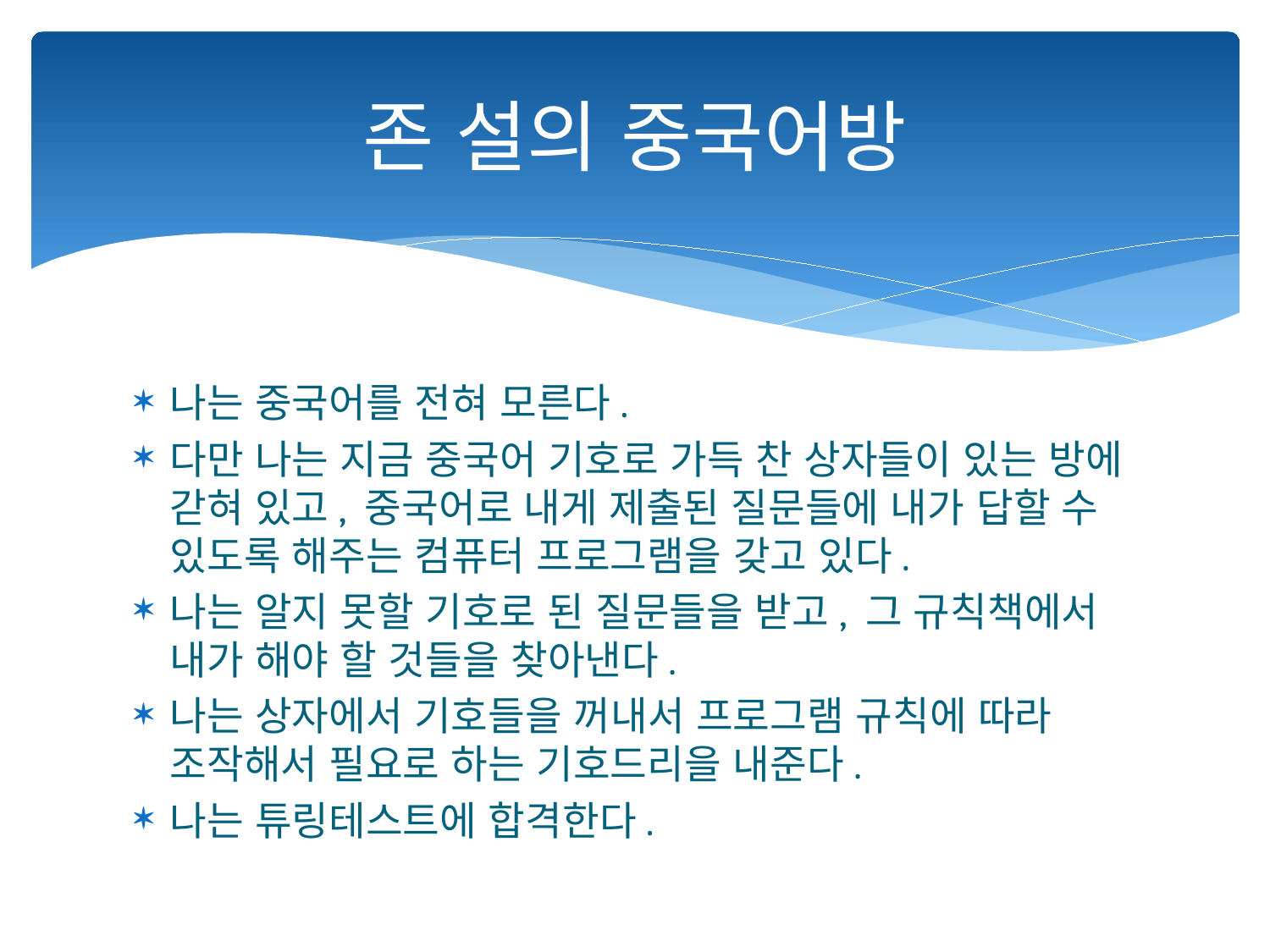

# 존 설의 중국어방
나는 중국어를 전혀 모른다.
다만 나는 지금 중국어 기호로 가득 찬 상자들이 있는 방에 갇혀 있고, 중국어로 내게 제출된 질문들에 내가 답할 수 있도록 해주는 컴퓨터 프로그램을 갖고 있다.
나는 알지 못할 기호로 된 질문들을 받고, 그 규칙책에서 내가 해야 할 것들을 찾아낸다.
나는 상자에서 기호들을 꺼내서 프로그램 규칙에 따라 조작해서 필요로 하는 기호드리을 내준다.
나는 튜링테스트에 합격한다.